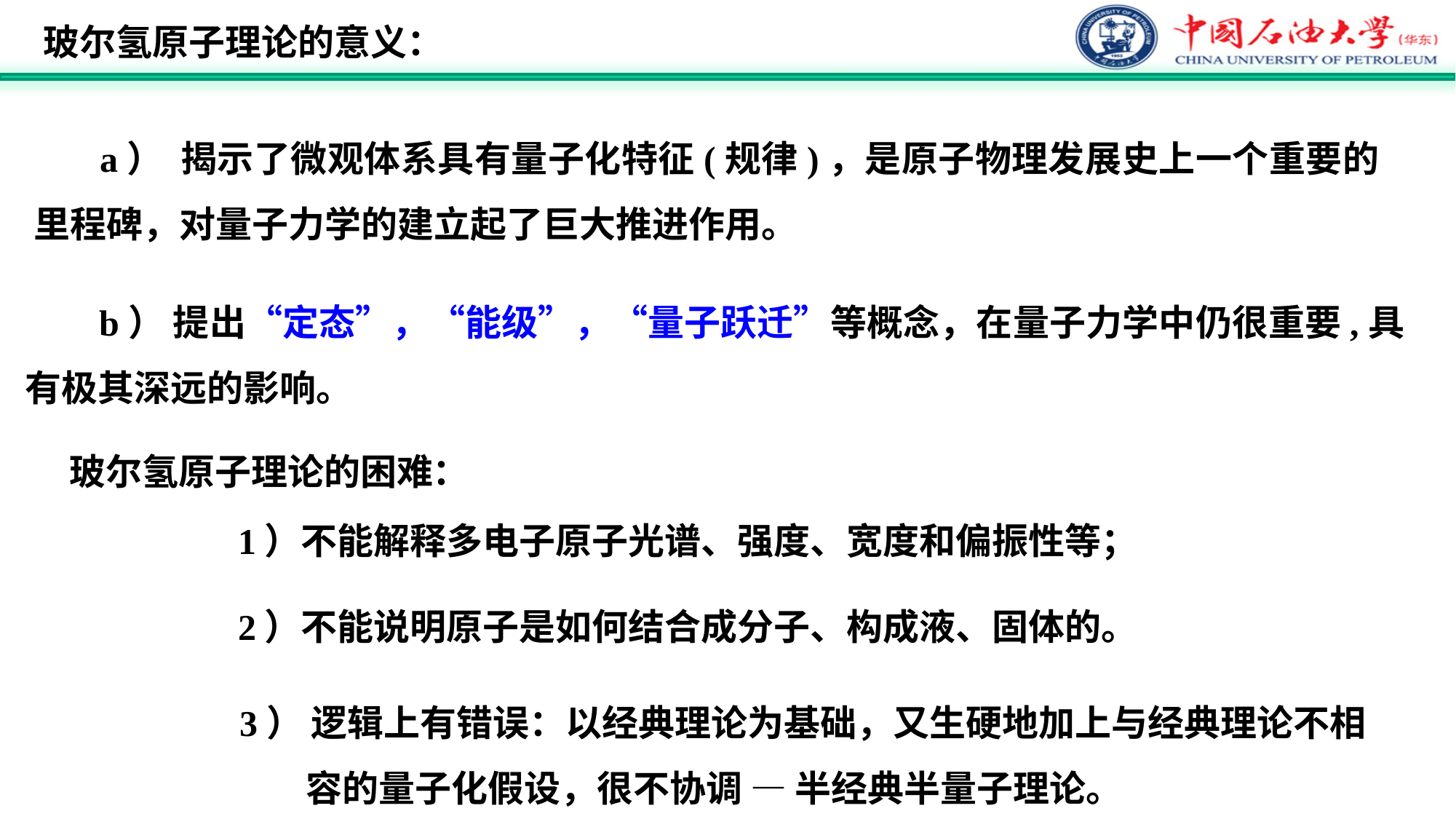

玻尔氢原子理论的意义：
       a）  揭示了微观体系具有量子化特征(规律)，是原子物理发展史上一个重要的里程碑，对量子力学的建立起了巨大推进作用。
        b） 提出“定态”，“能级”，“量子跃迁”等概念，在量子力学中仍很重要,具有极其深远的影响。
玻尔氢原子理论的困难：
1）不能解释多电子原子光谱、强度、宽度和偏振性等；
2）不能说明原子是如何结合成分子、构成液、固体的。
3） 逻辑上有错误：以经典理论为基础，又生硬地加上与经典理论不相
       容的量子化假设，很不协调 — 半经典半量子理论。